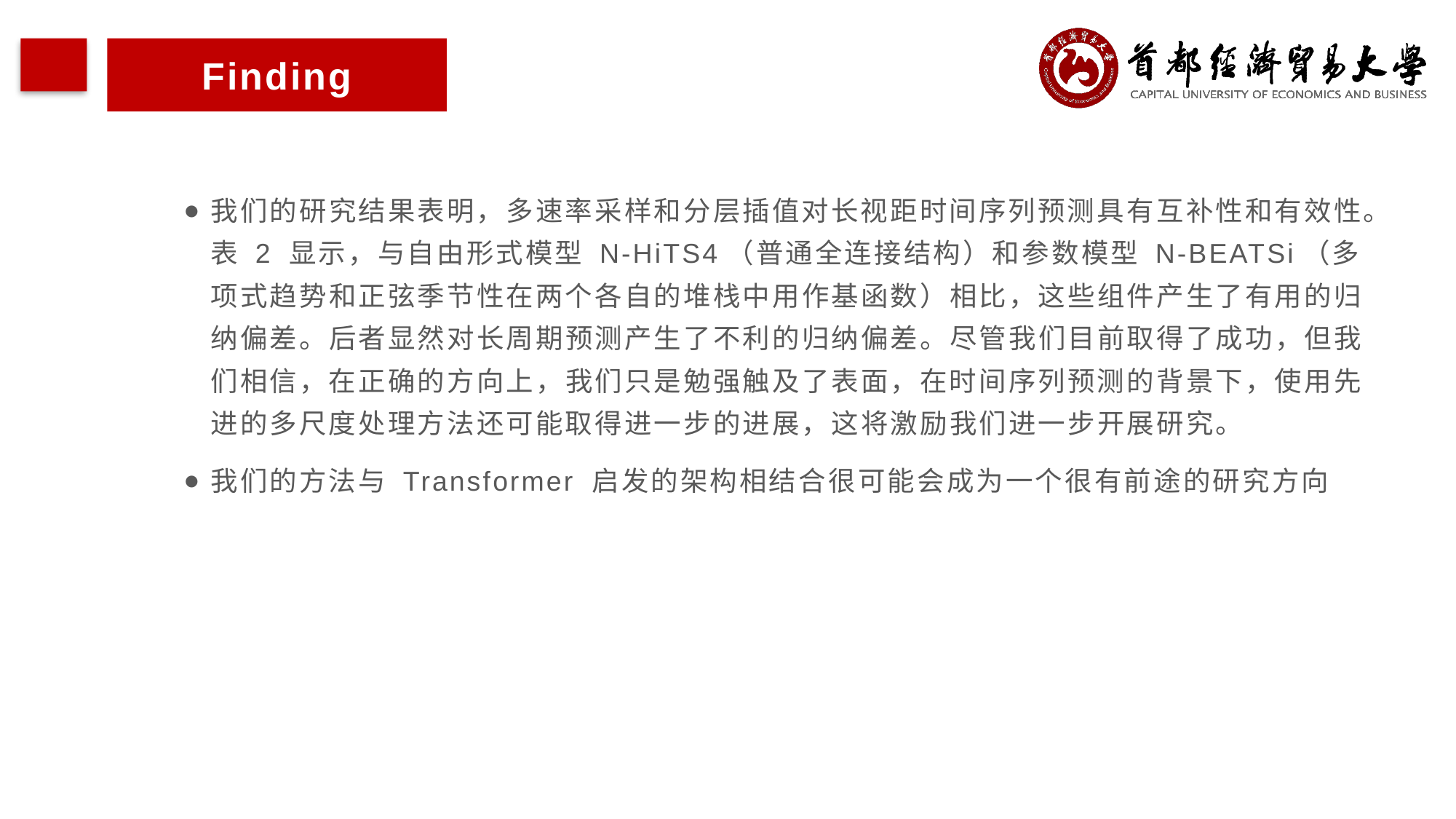

Finding
我们的研究结果表明，多速率采样和分层插值对长视距时间序列预测具有互补性和有效性。表 2 显示，与自由形式模型 N-HiTS4（普通全连接结构）和参数模型 N-BEATSi（多项式趋势和正弦季节性在两个各自的堆栈中用作基函数）相比，这些组件产生了有用的归纳偏差。后者显然对长周期预测产生了不利的归纳偏差。尽管我们目前取得了成功，但我们相信，在正确的方向上，我们只是勉强触及了表面，在时间序列预测的背景下，使用先进的多尺度处理方法还可能取得进一步的进展，这将激励我们进一步开展研究。
我们的方法与 Transformer 启发的架构相结合很可能会成为一个很有前途的研究方向